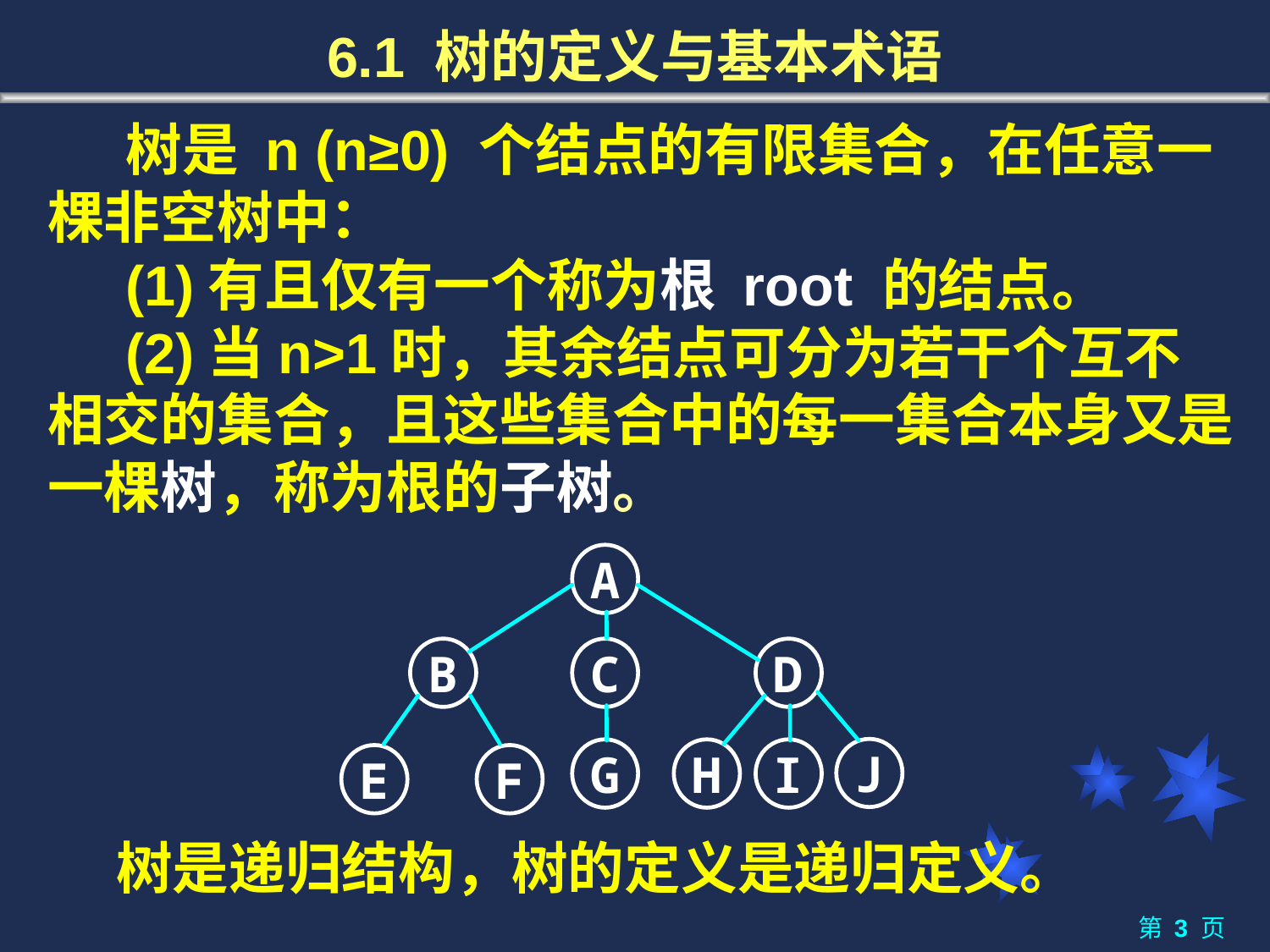

# 6.1 树的定义与基本术语
     树是 n (n≥0) 个结点的有限集合，在任意一棵非空树中：
     (1)有且仅有一个称为根 root 的结点。
     (2)当n>1时，其余结点可分为若干个互不相交的集合，且这些集合中的每一集合本身又是一棵树，称为根的子树。
A

B
C
D

J
G
H
I
E
F
树是递归结构，树的定义是递归定义。
第 3 页